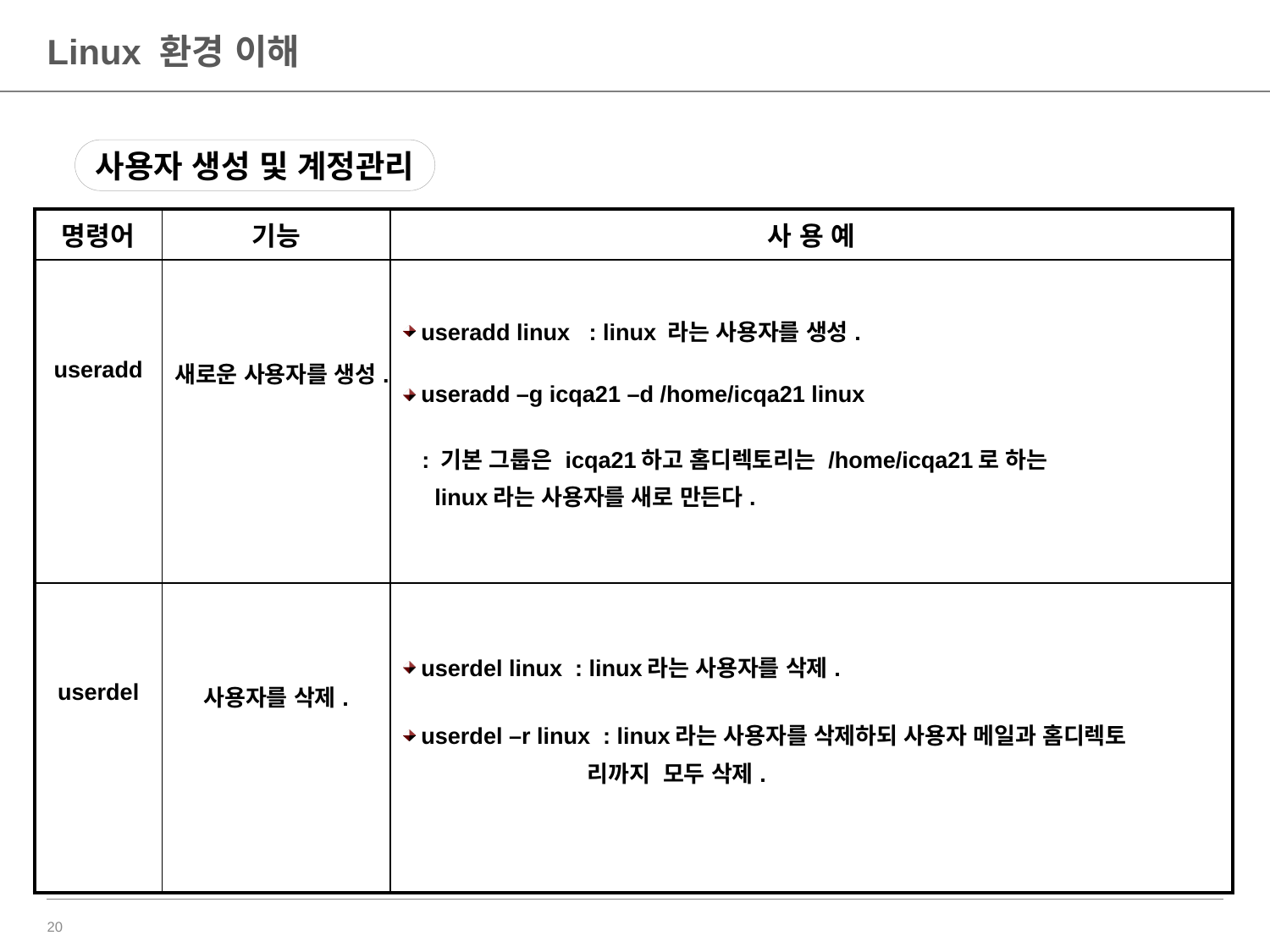

# Linux 환경 이해
사용자 생성 및 계정관리
| 명령어 | 기능 | 사 용 예 |
| --- | --- | --- |
| useradd | 새로운 사용자를 생성. | useradd linux : linux 라는 사용자를 생성. useradd –g icqa21 –d /home/icqa21 linux : 기본 그룹은 icqa21하고 홈디렉토리는 /home/icqa21로 하는 linux라는 사용자를 새로 만든다. |
| userdel | 사용자를 삭제. | userdel linux : linux라는 사용자를 삭제. userdel –r linux : linux라는 사용자를 삭제하되 사용자 메일과 홈디렉토 리까지 모두 삭제. |